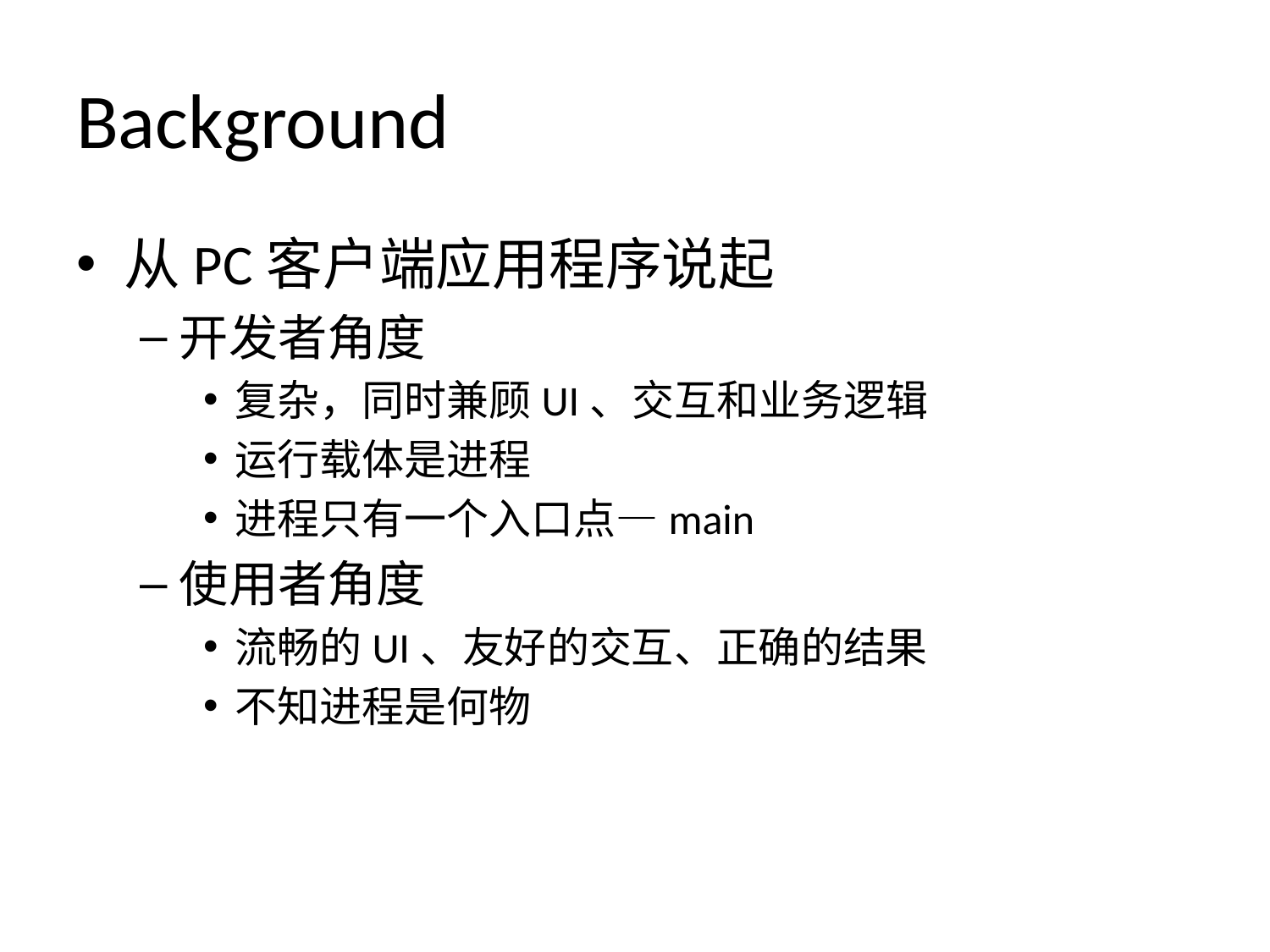

# Background
从PC客户端应用程序说起
开发者角度
复杂，同时兼顾UI、交互和业务逻辑
运行载体是进程
进程只有一个入口点—main
使用者角度
流畅的UI、友好的交互、正确的结果
不知进程是何物